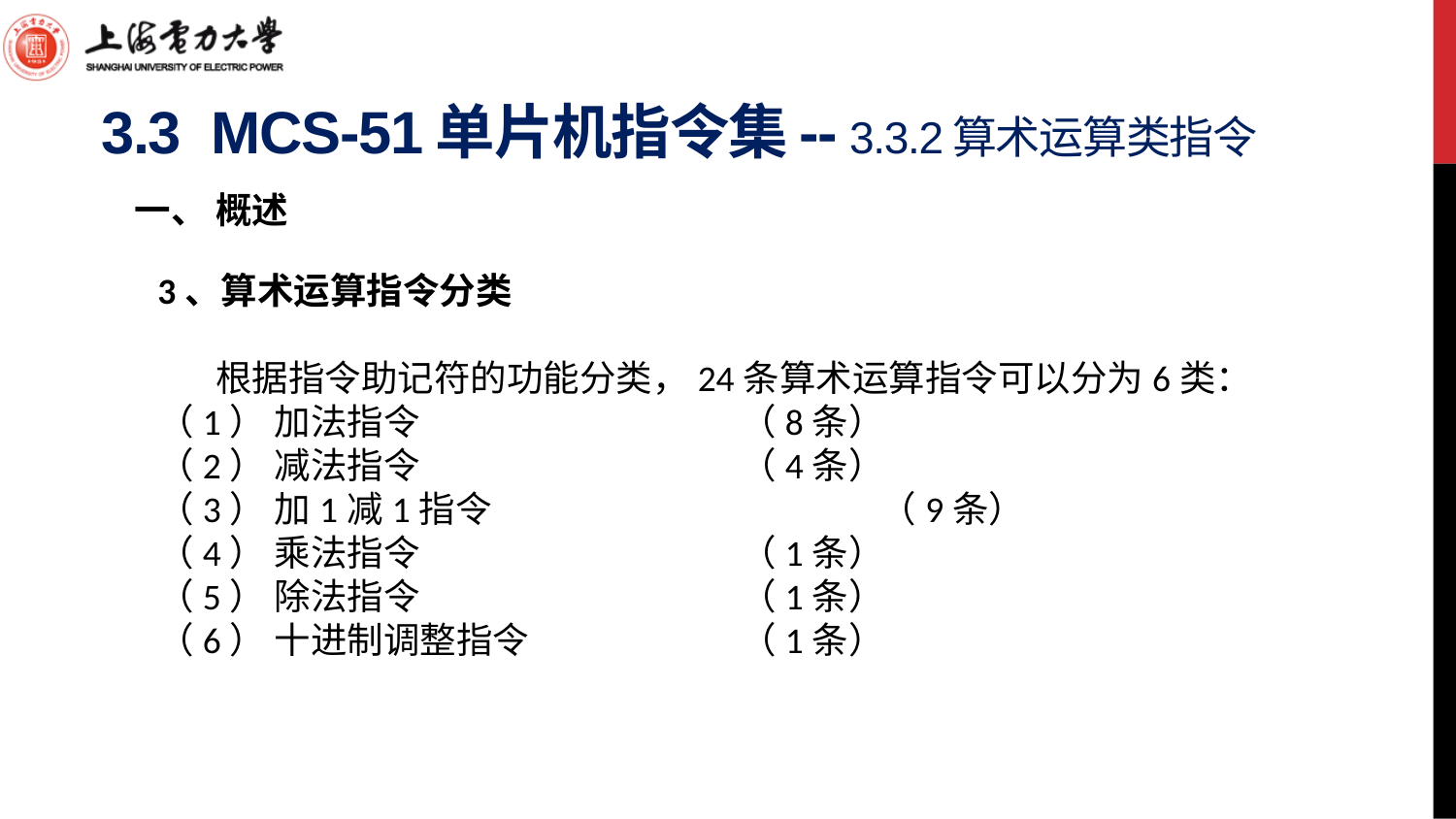

# 3.3  MCS-51单片机指令集-- 3.3.2算术运算类指令
一、 概述

3、算术运算指令分类

      根据指令助记符的功能分类，24条算术运算指令可以分为6类：
（1） 加法指令			（8条）
（2） 减法指令			（4条）
（3） 加1减1指令		                 （9条）
（4） 乘法指令			（1条）
（5） 除法指令			（1条）
（6） 十进制调整指令		（1条）